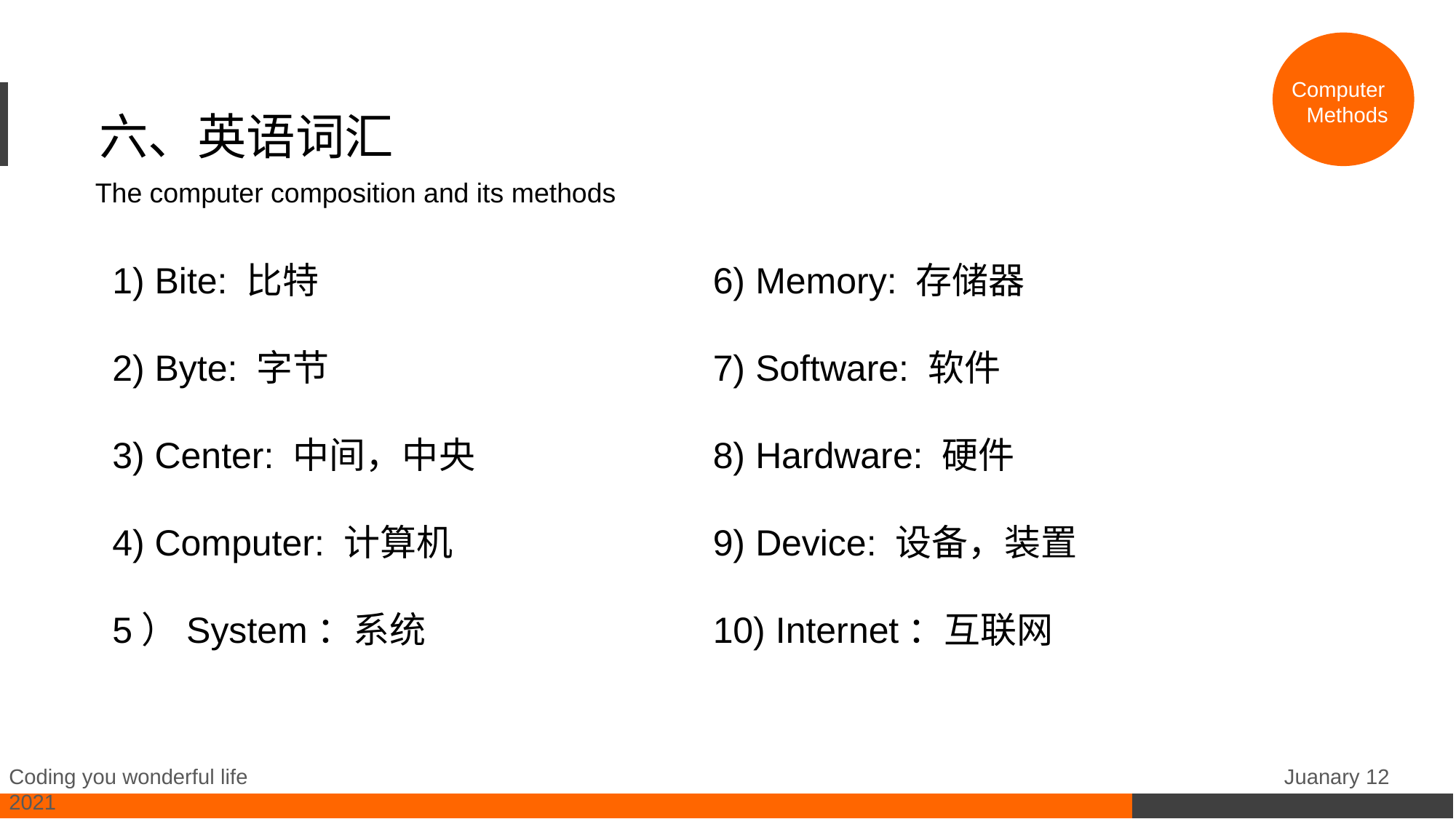

Computer
 Methods

# 六、英语词汇
The computer composition and its methods
1) Bite: 比特

2) Byte: 字节

3) Center: 中间，中央

4) Computer: 计算机

5）System：系统
6) Memory: 存储器

7) Software: 软件

8) Hardware: 硬件

9) Device: 设备，装置

10) Internet：互联网
Coding you wonderful life                                                                                                                                                                             Juanary 12 2021